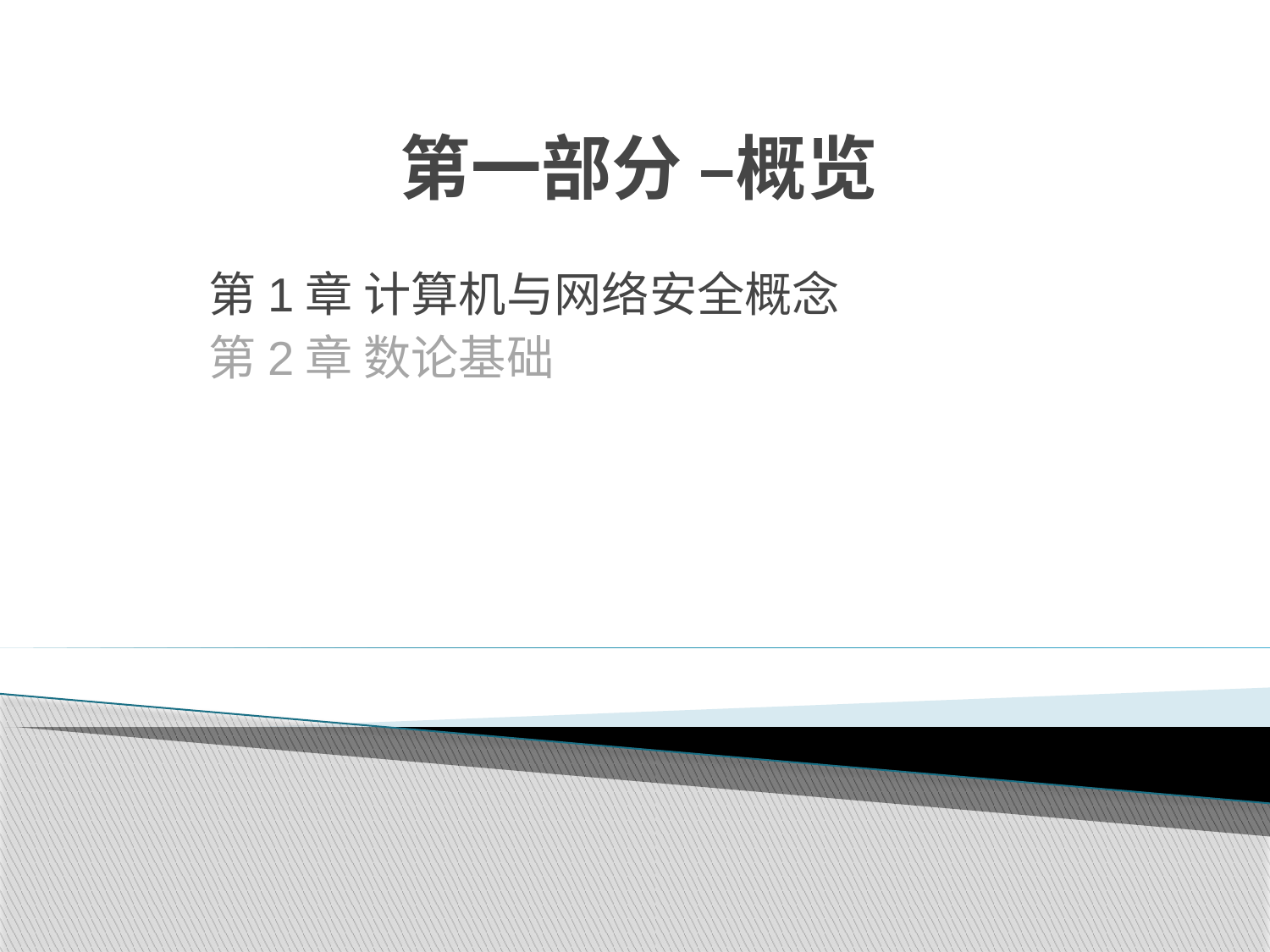

# 第一部分 –概览
第1章 计算机与网络安全概念
第2章 数论基础